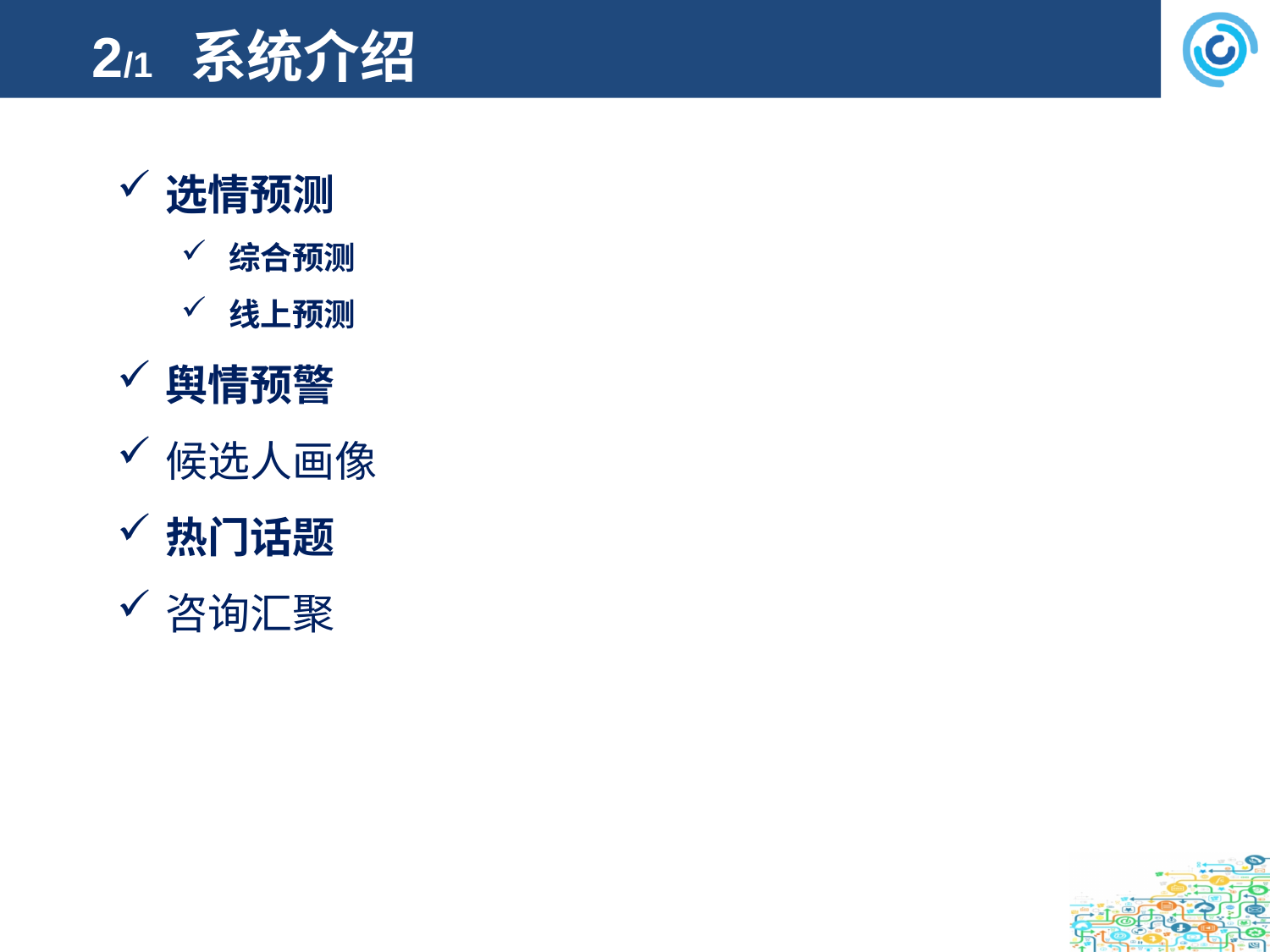

# 2/1   系统介绍
选情预测
综合预测
线上预测
舆情预警
候选人画像
热门话题
咨询汇聚